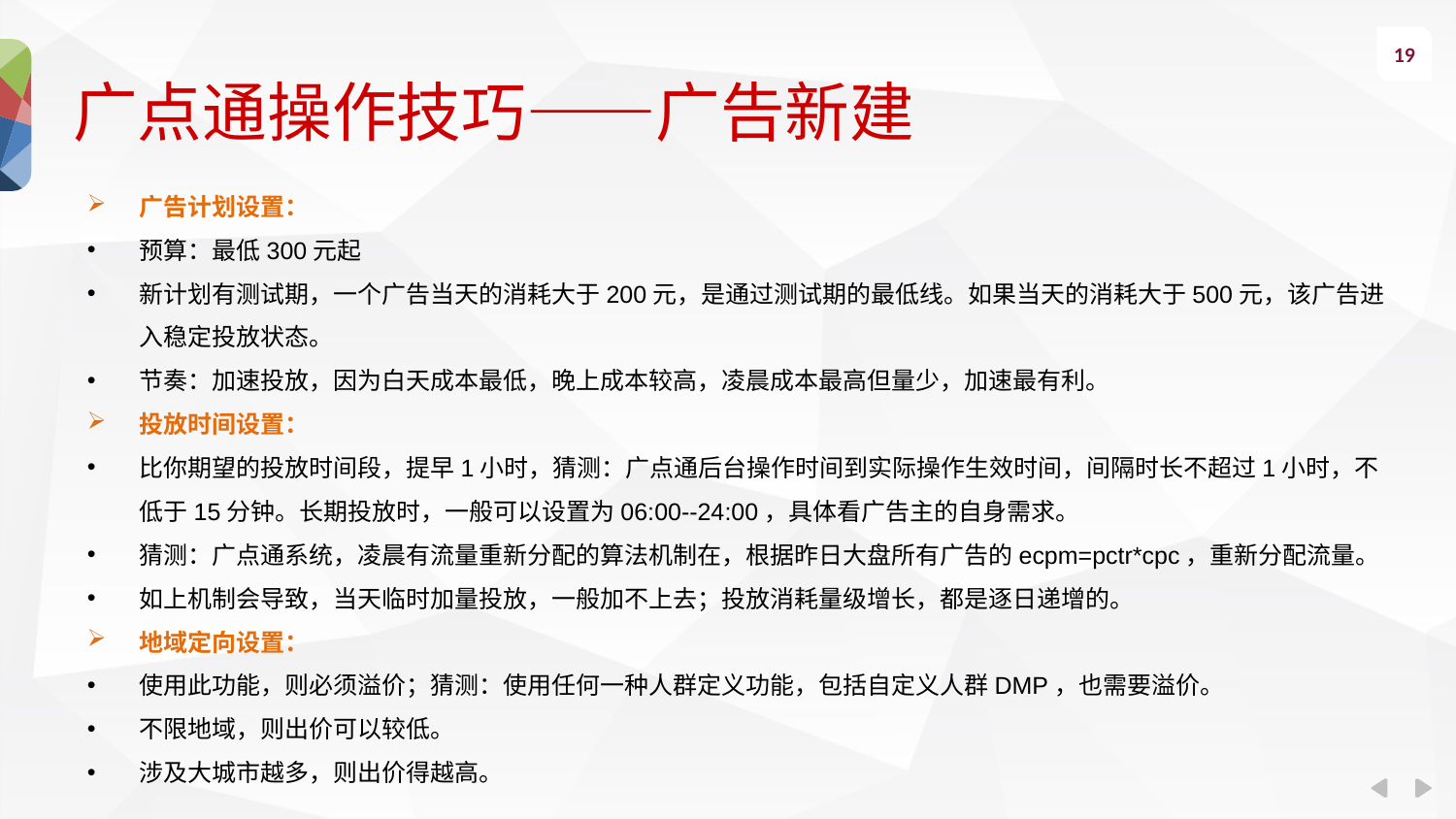

广点通操作技巧——广告新建
广告计划设置：
预算：最低300元起
新计划有测试期，一个广告当天的消耗大于200元，是通过测试期的最低线。如果当天的消耗大于500元，该广告进入稳定投放状态。
节奏：加速投放，因为白天成本最低，晚上成本较高，凌晨成本最高但量少，加速最有利。
投放时间设置：
比你期望的投放时间段，提早1小时，猜测：广点通后台操作时间到实际操作生效时间，间隔时长不超过1小时，不低于15分钟。长期投放时，一般可以设置为06:00--24:00，具体看广告主的自身需求。
猜测：广点通系统，凌晨有流量重新分配的算法机制在，根据昨日大盘所有广告的ecpm=pctr*cpc，重新分配流量。
如上机制会导致，当天临时加量投放，一般加不上去；投放消耗量级增长，都是逐日递增的。
地域定向设置：
使用此功能，则必须溢价；猜测：使用任何一种人群定义功能，包括自定义人群DMP，也需要溢价。
不限地域，则出价可以较低。
涉及大城市越多，则出价得越高。